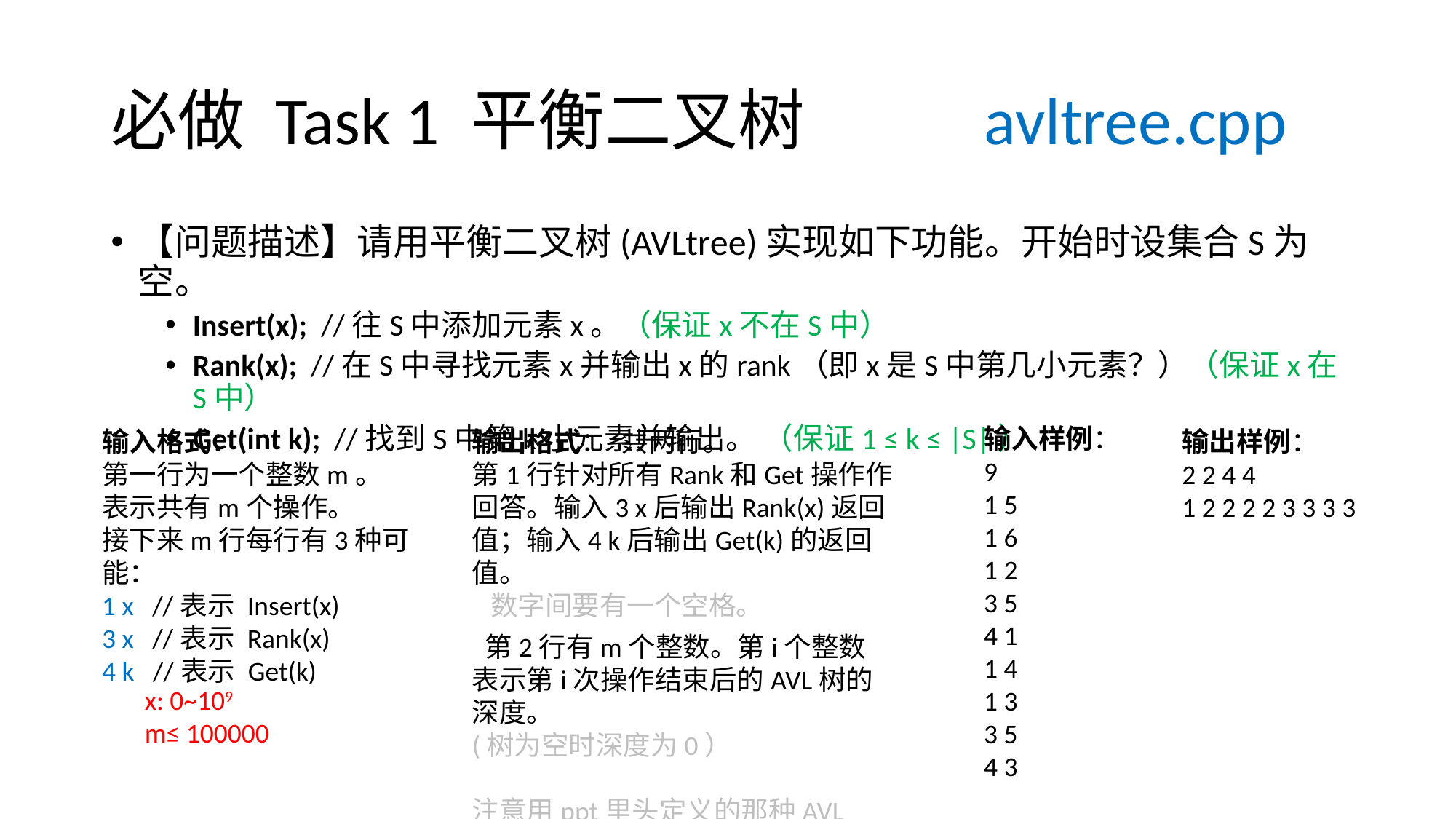

# 必做 Task 1 平衡二叉树		avltree.cpp
【问题描述】请用平衡二叉树(AVLtree)实现如下功能。开始时设集合S为空。
Insert(x);  //往S中添加元素x。（保证x不在S中）
Rank(x);  //在S中寻找元素x并输出x的rank（即x是S中第几小元素？）（保证x在S中）
Get(int k);  //找到S中第k小元素并输出。 （保证1 ≤ k ≤ |S|）

输入样例：
9
1 5
1 6
1 2
3 5
4 1
1 4
1 3
3 5
4 3
输入格式：
第一行为一个整数m。
表示共有m个操作。
接下来m行每行有3种可能：
1 x   //表示 Insert(x)
3 x   //表示 Rank(x)
4 k   //表示 Get(k)
输出格式：  共两行。
第1行针对所有Rank和Get操作作回答。输入3 x后输出Rank(x)返回值；输入4 k后输出Get(k)的返回值。
   数字间要有一个空格。
 第2行有m个整数。第i个整数表示第i次操作结束后的AVL树的深度。
(树为空时深度为0）

注意用ppt里头定义的那种AVL
输出样例：
2 2 4 4
1 2 2 2 2 3 3 3 3

 x: 0~109
 m≤ 100000